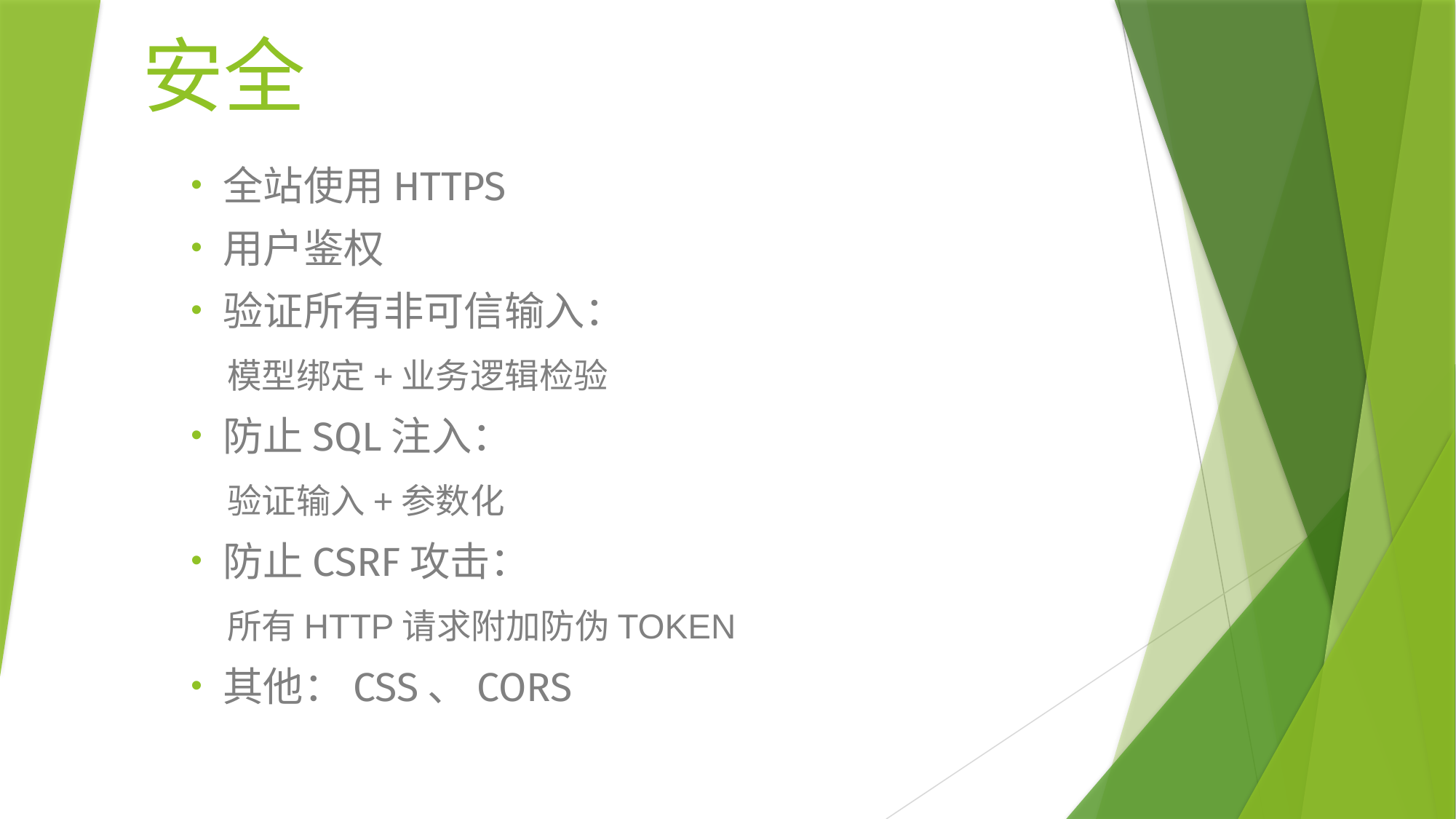

# 安全
全站使用HTTPS
用户鉴权
验证所有非可信输入：
   模型绑定+业务逻辑检验
防止SQL注入：
   验证输入+参数化
防止CSRF攻击：
   所有HTTP请求附加防伪TOKEN
其他：CSS、CORS